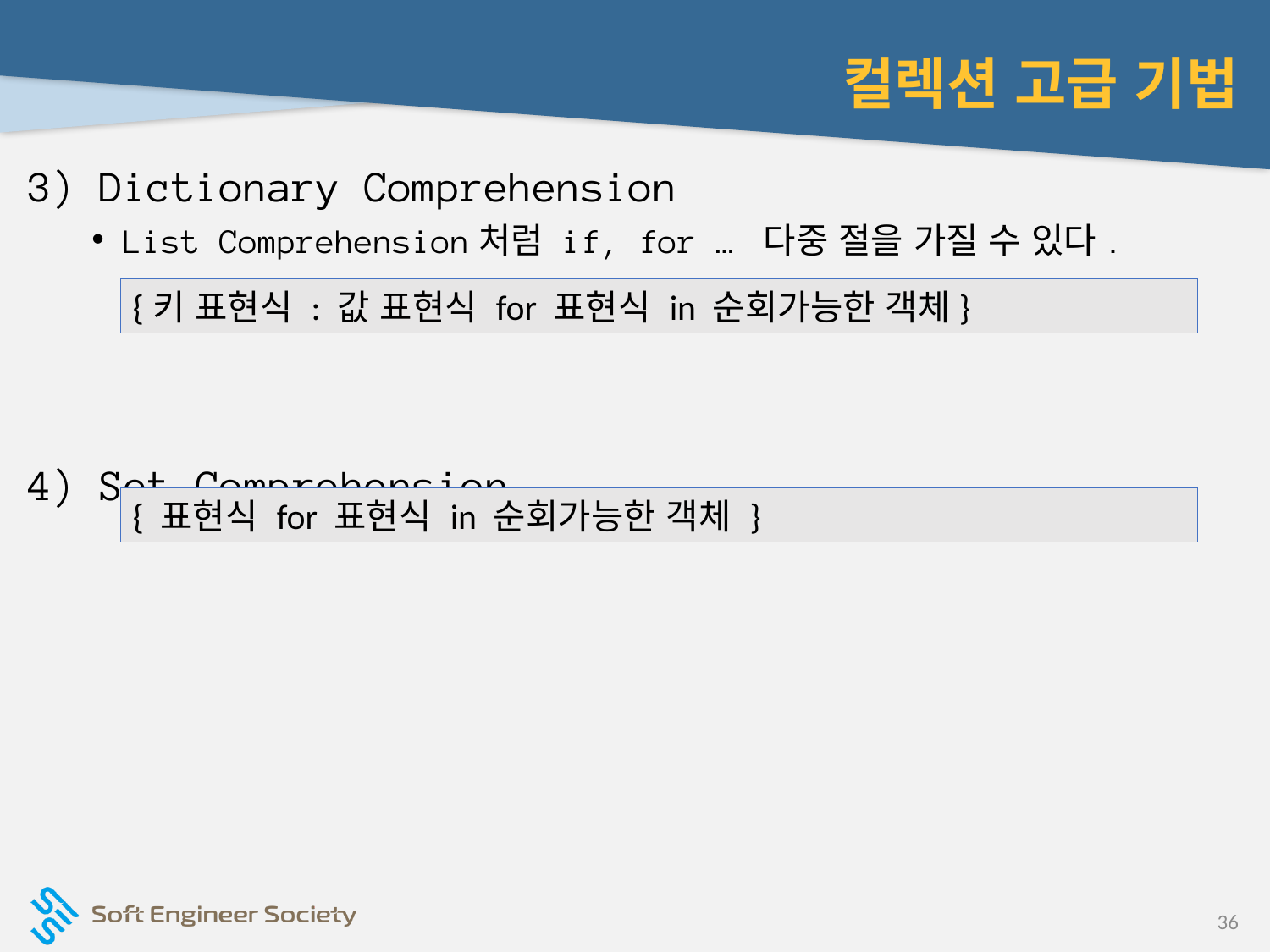

# 컬렉션 고급 기법
Dictionary Comprehension
List Comprehension처럼 if, for … 다중 절을 가질 수 있다.

4) Set Comprehension

{키 표현식 : 값 표현식 for 표현식 in 순회가능한 객체}
{ 표현식 for 표현식 in 순회가능한 객체 }
36